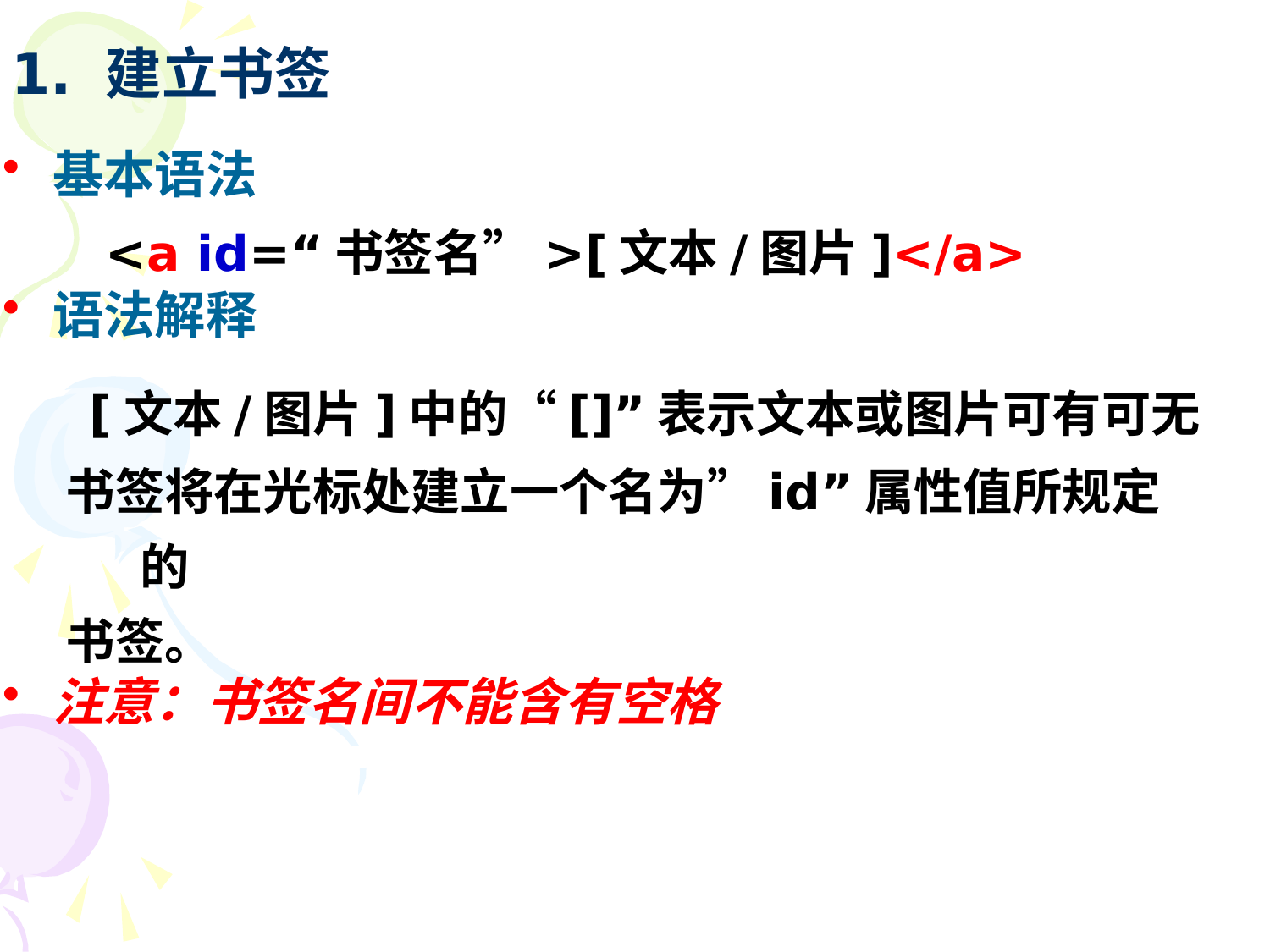

# 1. 建立书签
基本语法
  <a id=“书签名”>[文本/图片]</a>
语法解释
 [文本/图片]中的“[]”表示文本或图片可有可无
书签将在光标处建立一个名为”id”属性值所规定的
书签。
注意：书签名间不能含有空格